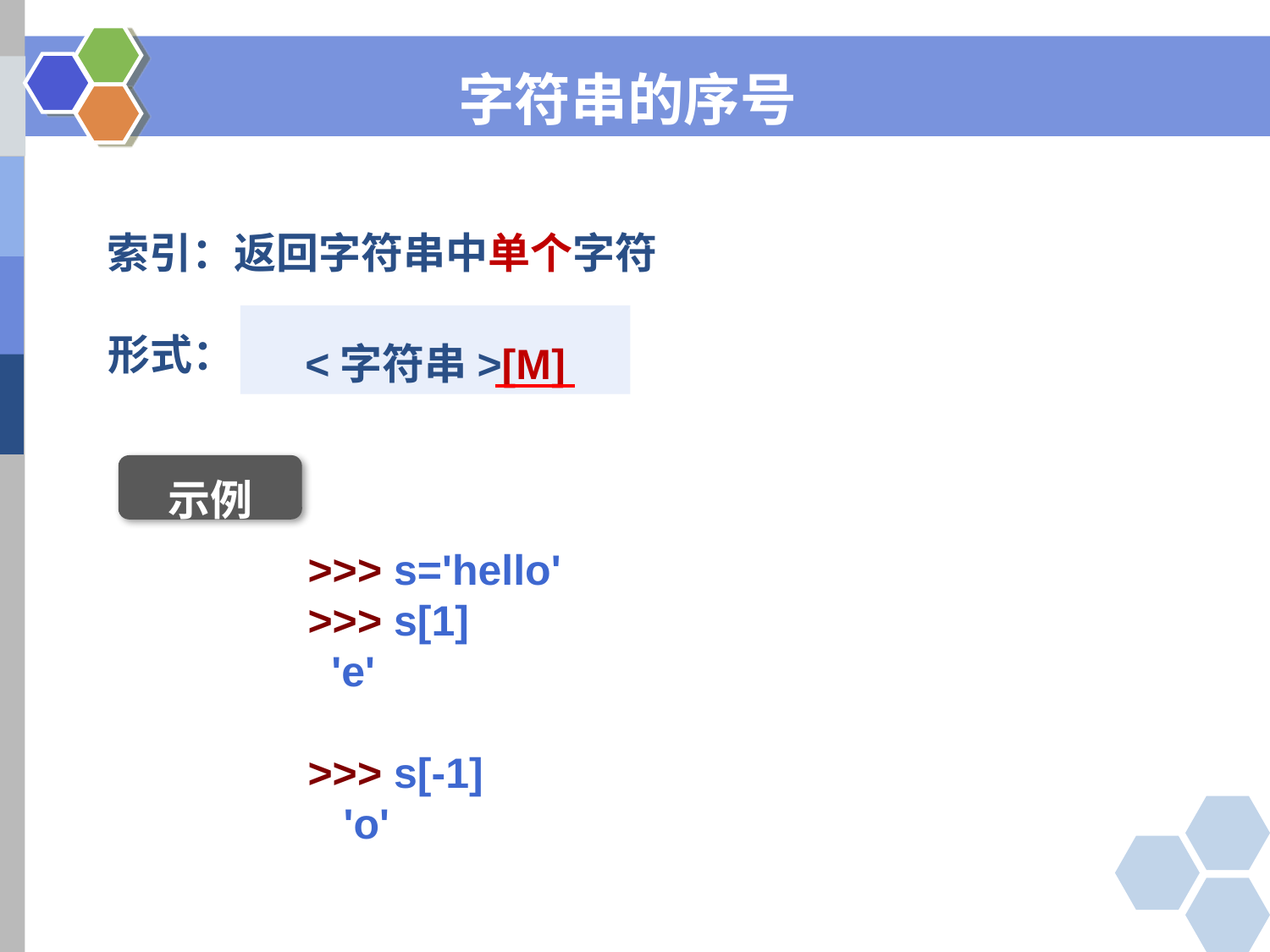

字符串的序号
索引：返回字符串中单个字符
<字符串>[M]
形式：

示例
>>> s='hello'
>>> s[1]
  'e'

>>> s[-1]
   'o'